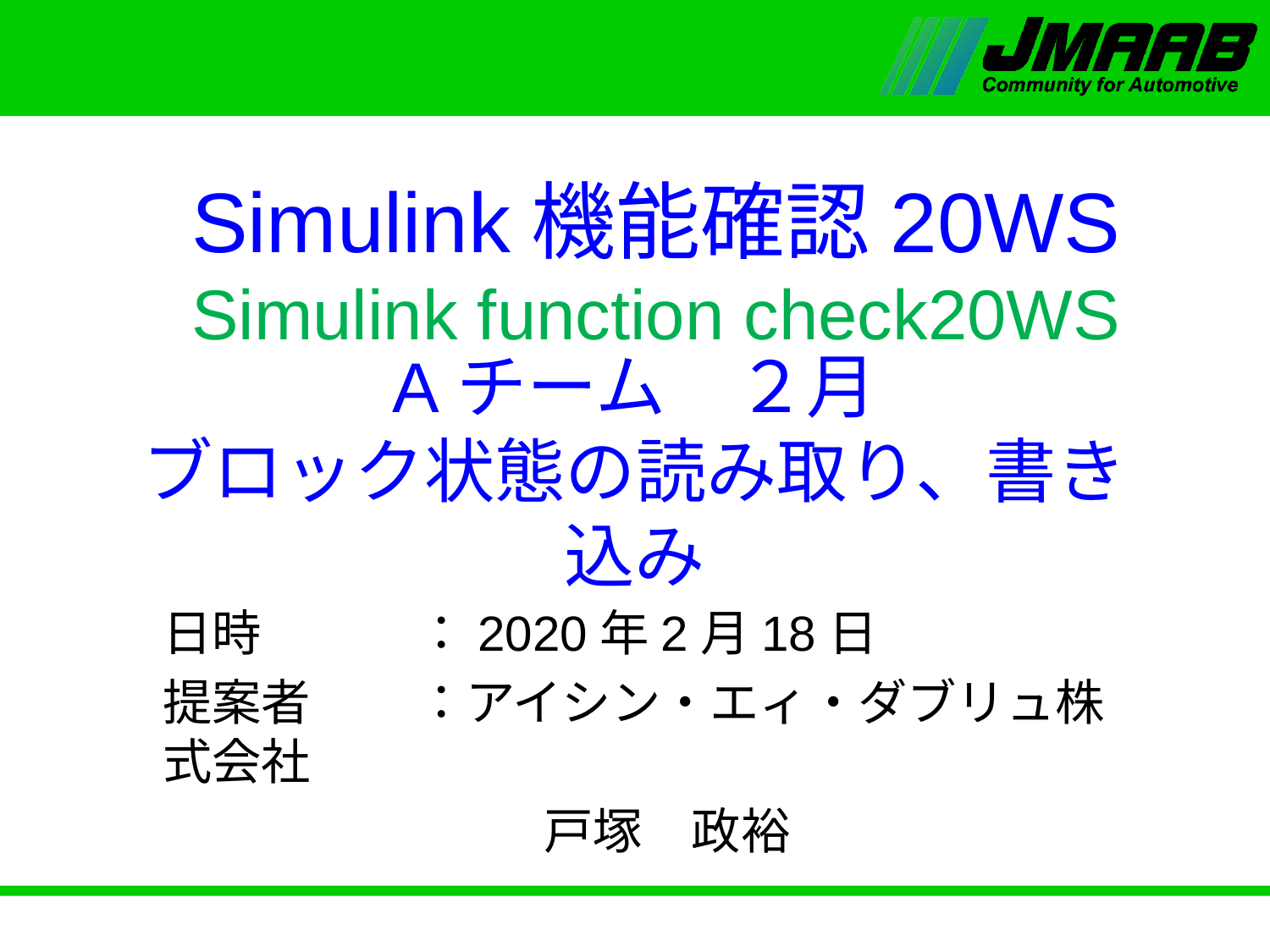

Simulink機能確認20WS
Simulink function check20WS
# Aチーム　２月 ブロック状態の読み取り、書き込み
日時		：2020年2月18日
提案者	：アイシン・エィ・ダブリュ株式会社
		　　	戸塚　政裕